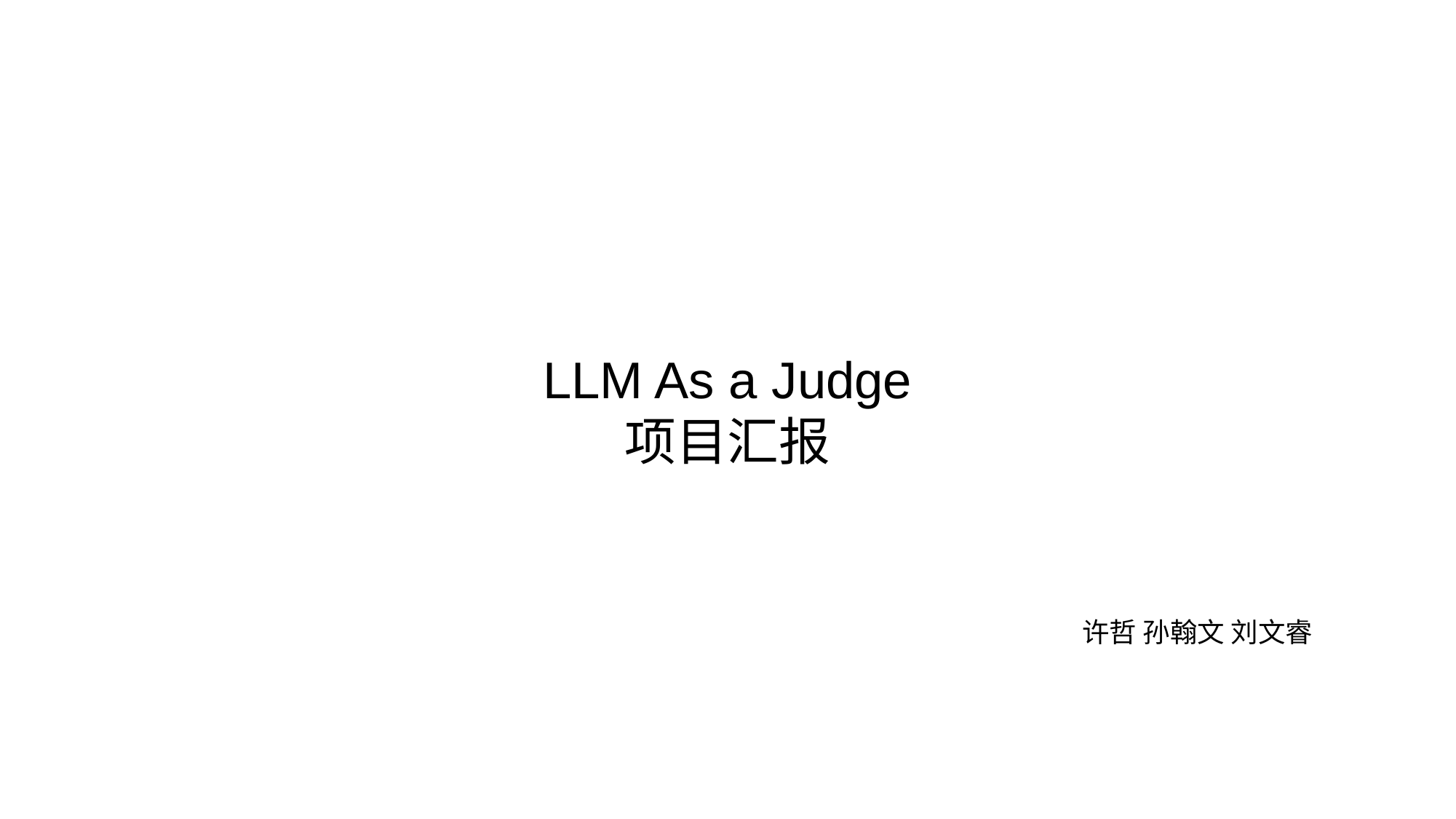

LLM As a Judge
项目汇报
许哲 孙翰文 刘文睿